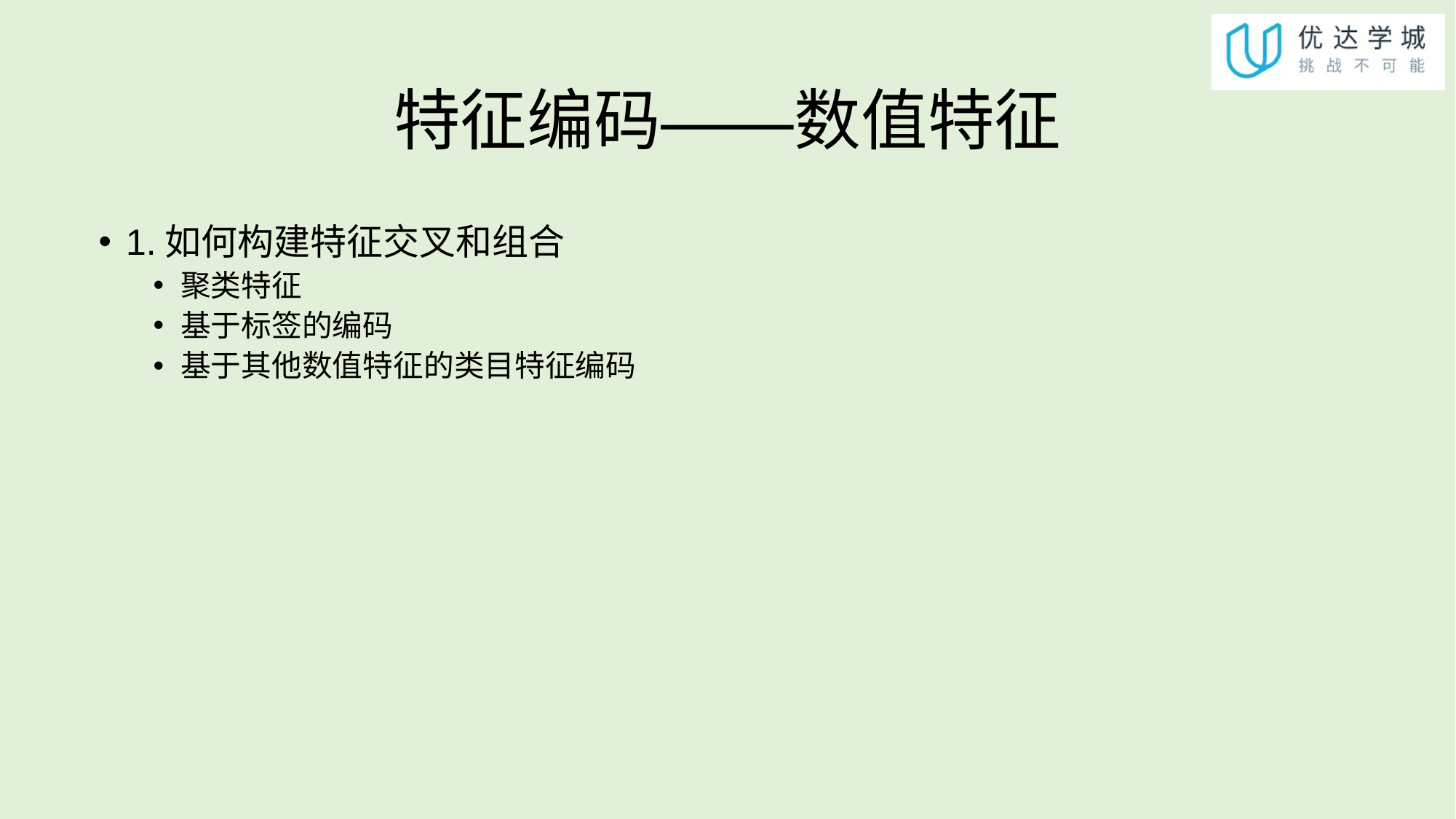

# 特征编码——数值特征
1.如何构建特征交叉和组合
聚类特征
基于标签的编码
基于其他数值特征的类目特征编码